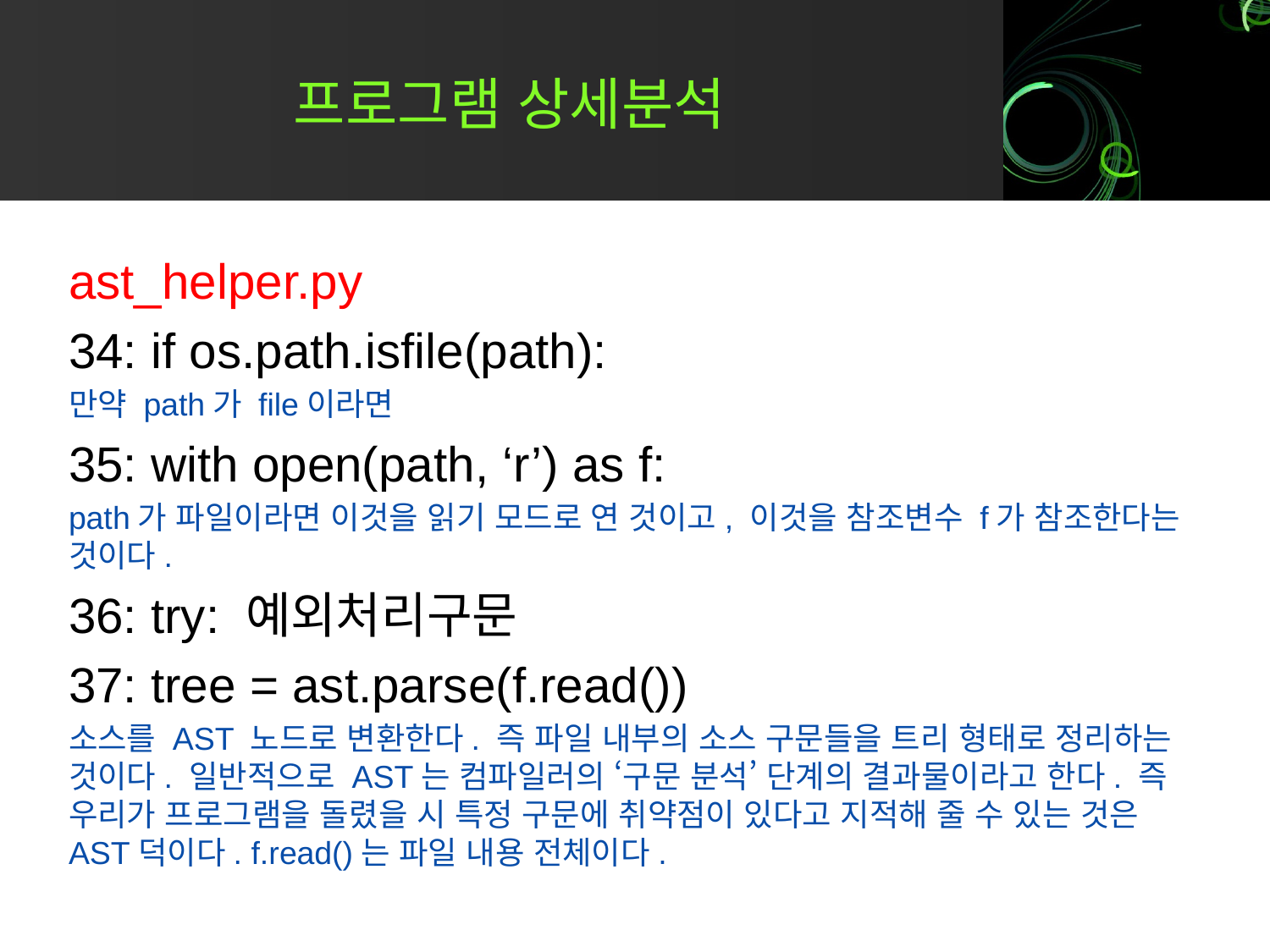

# 프로그램 상세분석

ast_helper.py
34: if os.path.isfile(path):
만약 path가 file이라면
35: with open(path, ‘r’) as f:
path가 파일이라면 이것을 읽기 모드로 연 것이고, 이것을 참조변수 f가 참조한다는 것이다.
36: try: 예외처리구문
37: tree = ast.parse(f.read())
소스를 AST 노드로 변환한다. 즉 파일 내부의 소스 구문들을 트리 형태로 정리하는 것이다. 일반적으로 AST는 컴파일러의 ‘구문 분석’ 단계의 결과물이라고 한다. 즉 우리가 프로그램을 돌렸을 시 특정 구문에 취약점이 있다고 지적해 줄 수 있는 것은 AST덕이다. f.read()는 파일 내용 전체이다.